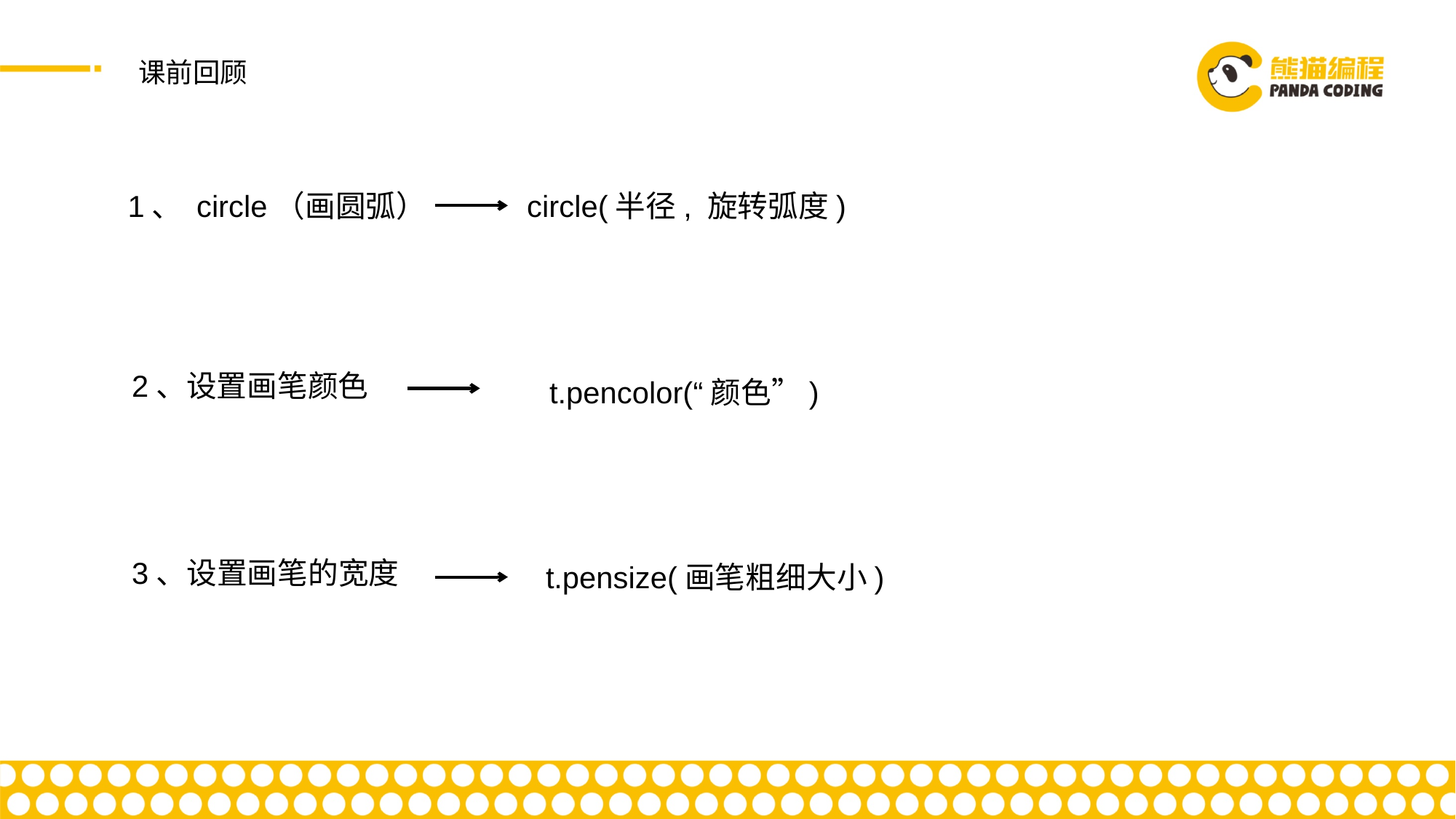

课前回顾
circle(半径, 旋转弧度)
1、 circle（画圆弧）
t.pencolor(“颜色”)
2、设置画笔颜色
3、设置画笔的宽度
t.pensize(画笔粗细大小)